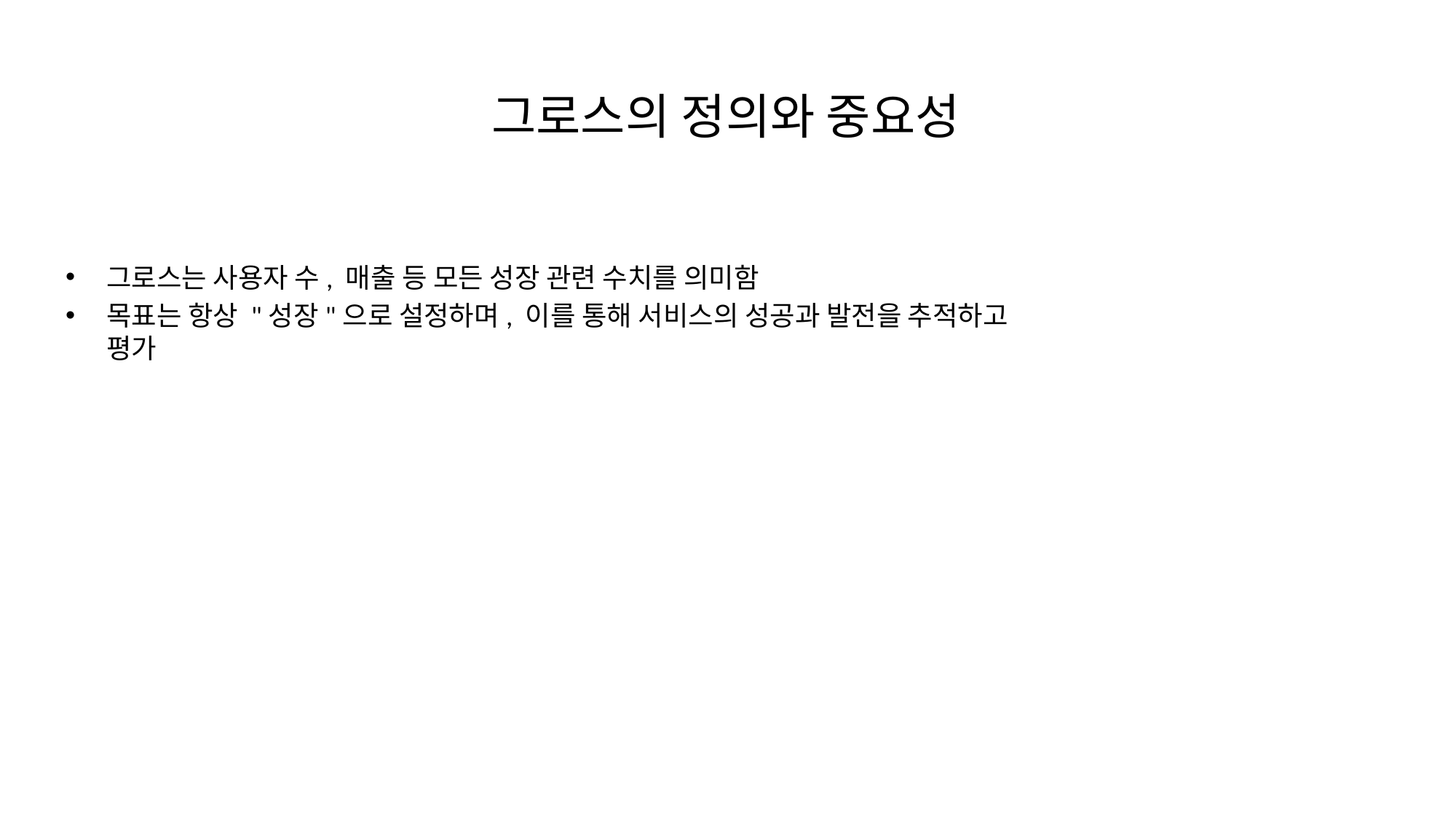

# 그로스의 정의와 중요성

그로스는 사용자 수, 매출 등 모든 성장 관련 수치를 의미함
목표는 항상 "성장"으로 설정하며, 이를 통해 서비스의 성공과 발전을 추적하고 평가